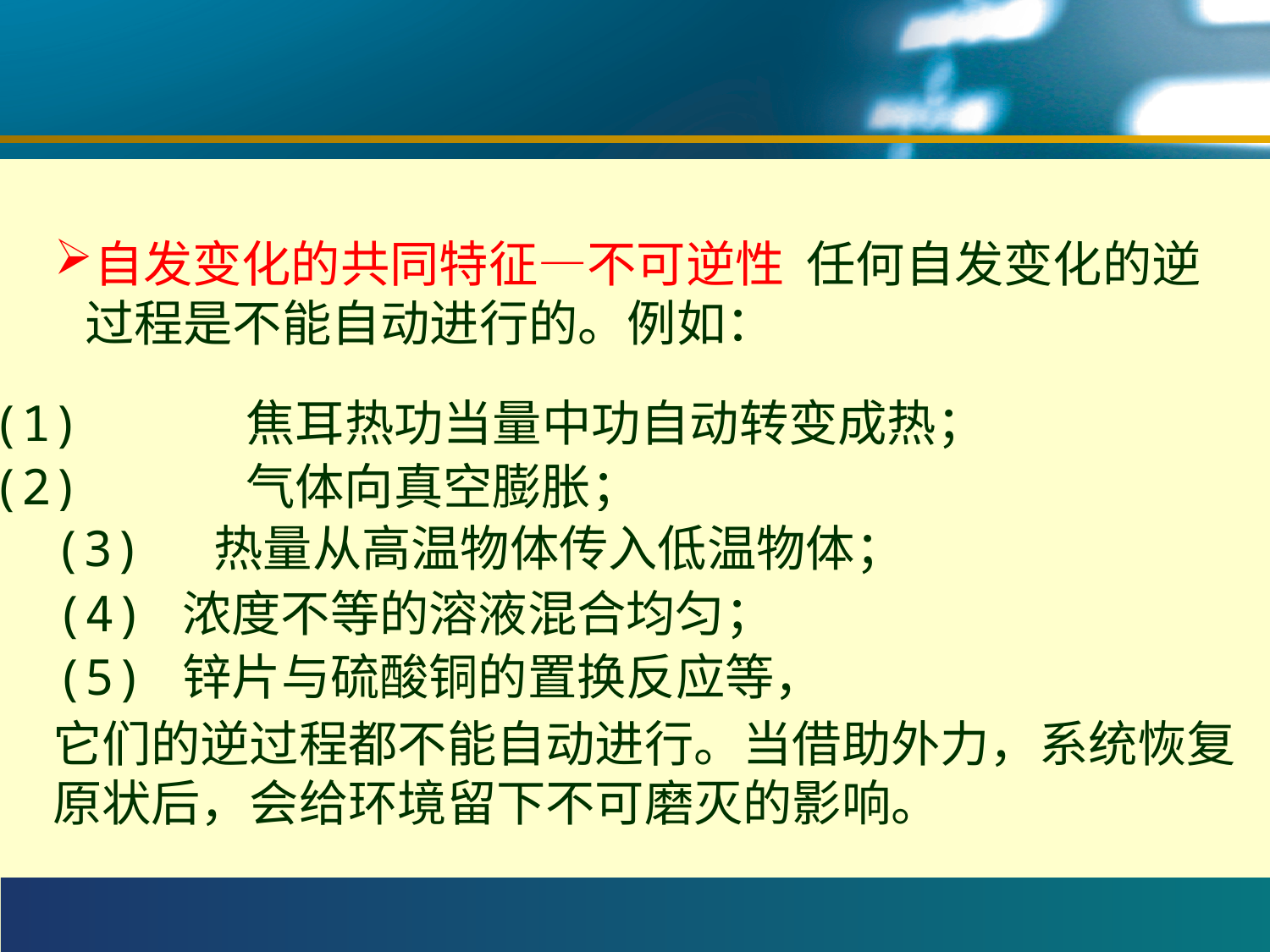

#
自发变化的共同特征—不可逆性  任何自发变化的逆过程是不能自动进行的。例如：
(1)  	焦耳热功当量中功自动转变成热；
(2)  	气体向真空膨胀；
(3)  热量从高温物体传入低温物体；
(4)	浓度不等的溶液混合均匀；
(5)	锌片与硫酸铜的置换反应等，
它们的逆过程都不能自动进行。当借助外力，系统恢复原状后，会给环境留下不可磨灭的影响。